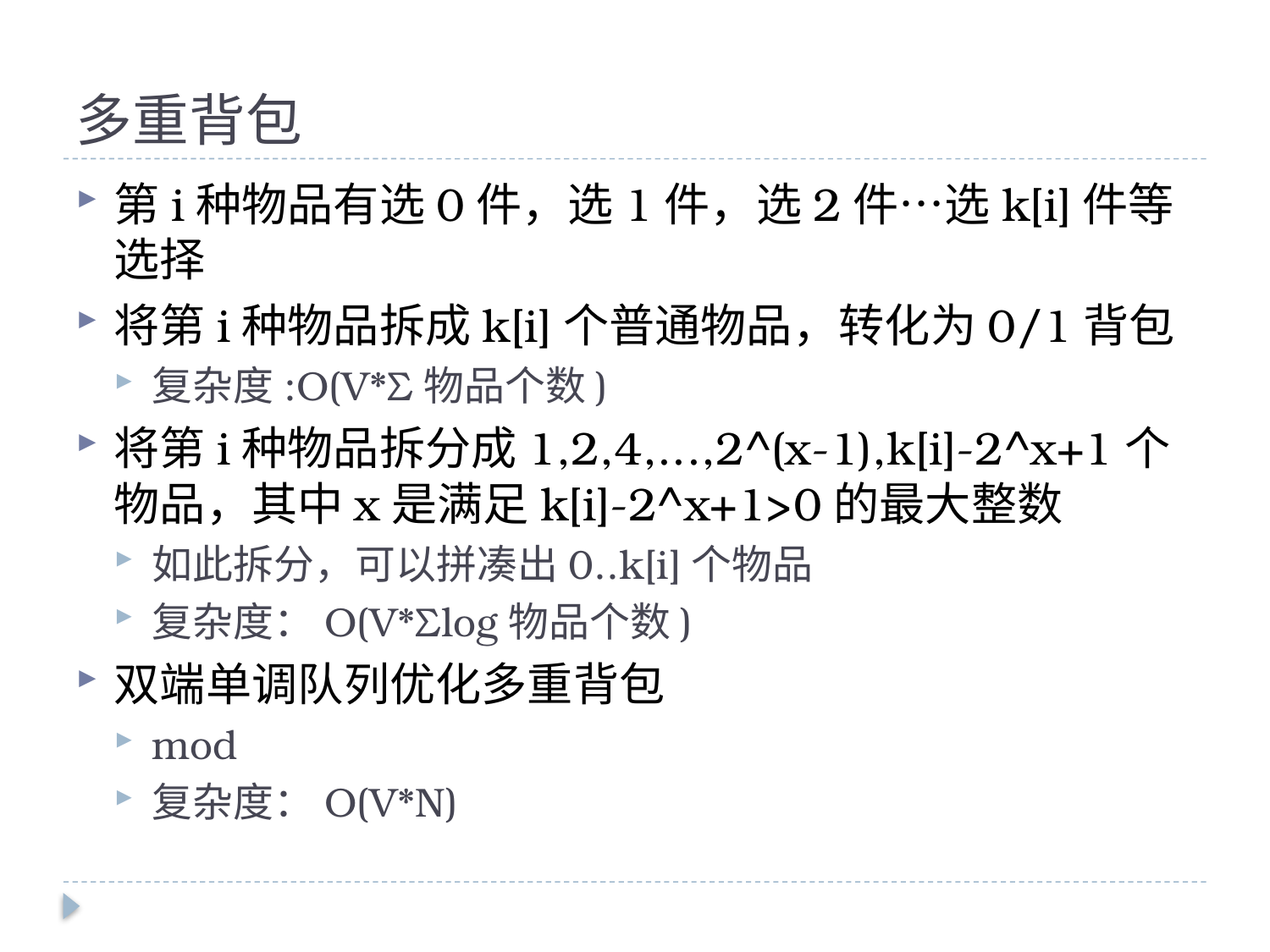

# 多重背包
第i种物品有选0件，选1件，选2件…选k[i]件等选择
将第i种物品拆成k[i]个普通物品，转化为0/1背包
复杂度:O(V*Σ物品个数)
将第i种物品拆分成1,2,4,...,2^(x-1),k[i]-2^x+1个物品，其中x是满足k[i]-2^x+1>0的最大整数
如此拆分，可以拼凑出0..k[i]个物品
复杂度：O(V*Σlog物品个数)
双端单调队列优化多重背包
mod
复杂度：O(V*N)